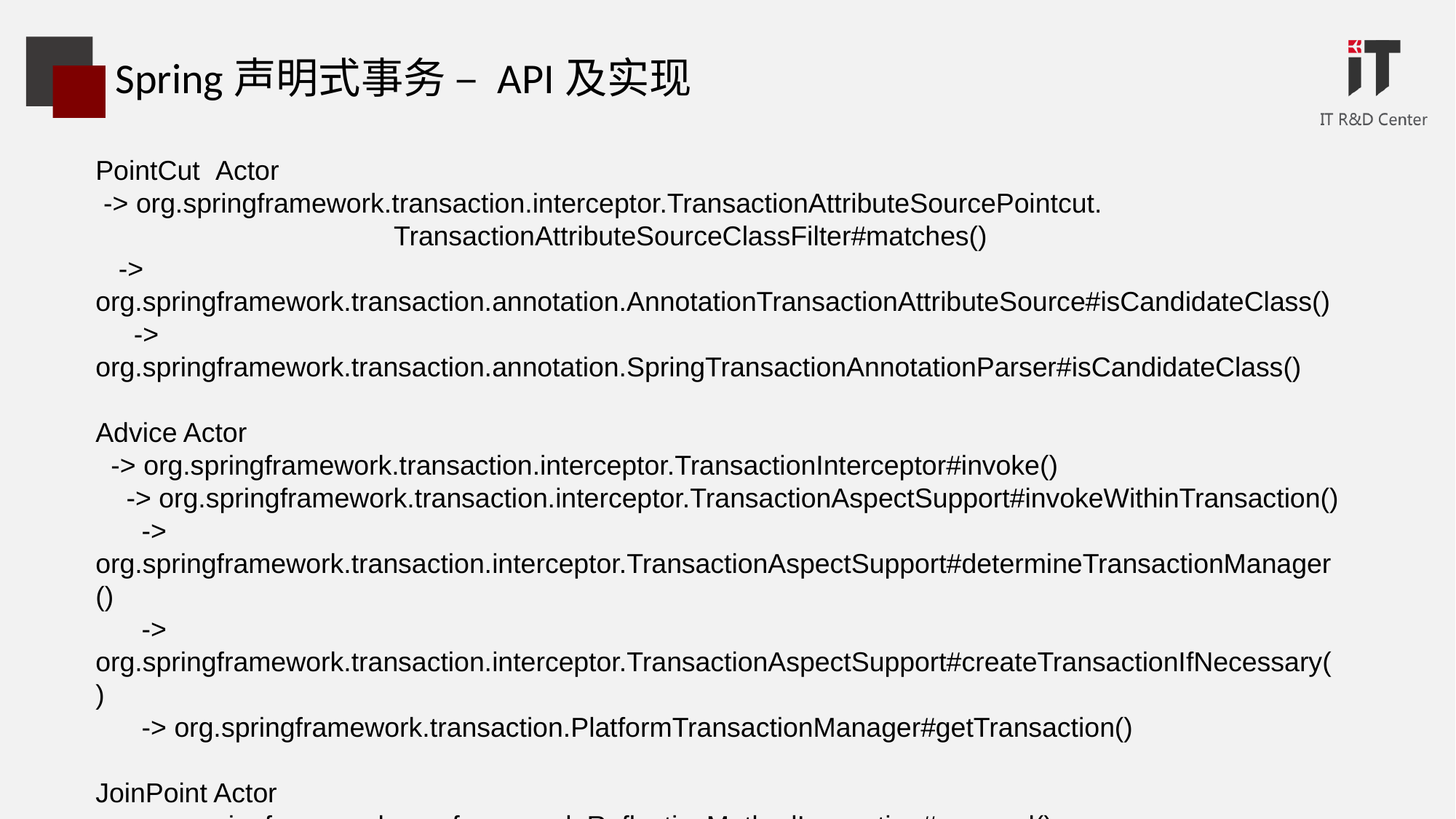

# Spring声明式事务 – API及实现
PointCut  Actor
 -> org.springframework.transaction.interceptor.TransactionAttributeSourcePointcut.
                                       TransactionAttributeSourceClassFilter#matches()
   -> org.springframework.transaction.annotation.AnnotationTransactionAttributeSource#isCandidateClass()
     -> org.springframework.transaction.annotation.SpringTransactionAnnotationParser#isCandidateClass()

Advice Actor
  -> org.springframework.transaction.interceptor.TransactionInterceptor#invoke()
    -> org.springframework.transaction.interceptor.TransactionAspectSupport#invokeWithinTransaction()
      -> org.springframework.transaction.interceptor.TransactionAspectSupport#determineTransactionManager()
      -> org.springframework.transaction.interceptor.TransactionAspectSupport#createTransactionIfNecessary()
      -> org.springframework.transaction.PlatformTransactionManager#getTransaction()

JoinPoint Actor
  -> org.springframework.aop.framework.ReflectiveMethodInvocation#proceed()
    -> org.springframework.aop.framework.ReflectiveMethodInvocation#invokeJoinpoint()
      -> org.springframework.aop.support.AopUtils#invokeJoinpointUsingReflection()
        -> java.lang.reflect.Method#invoke()